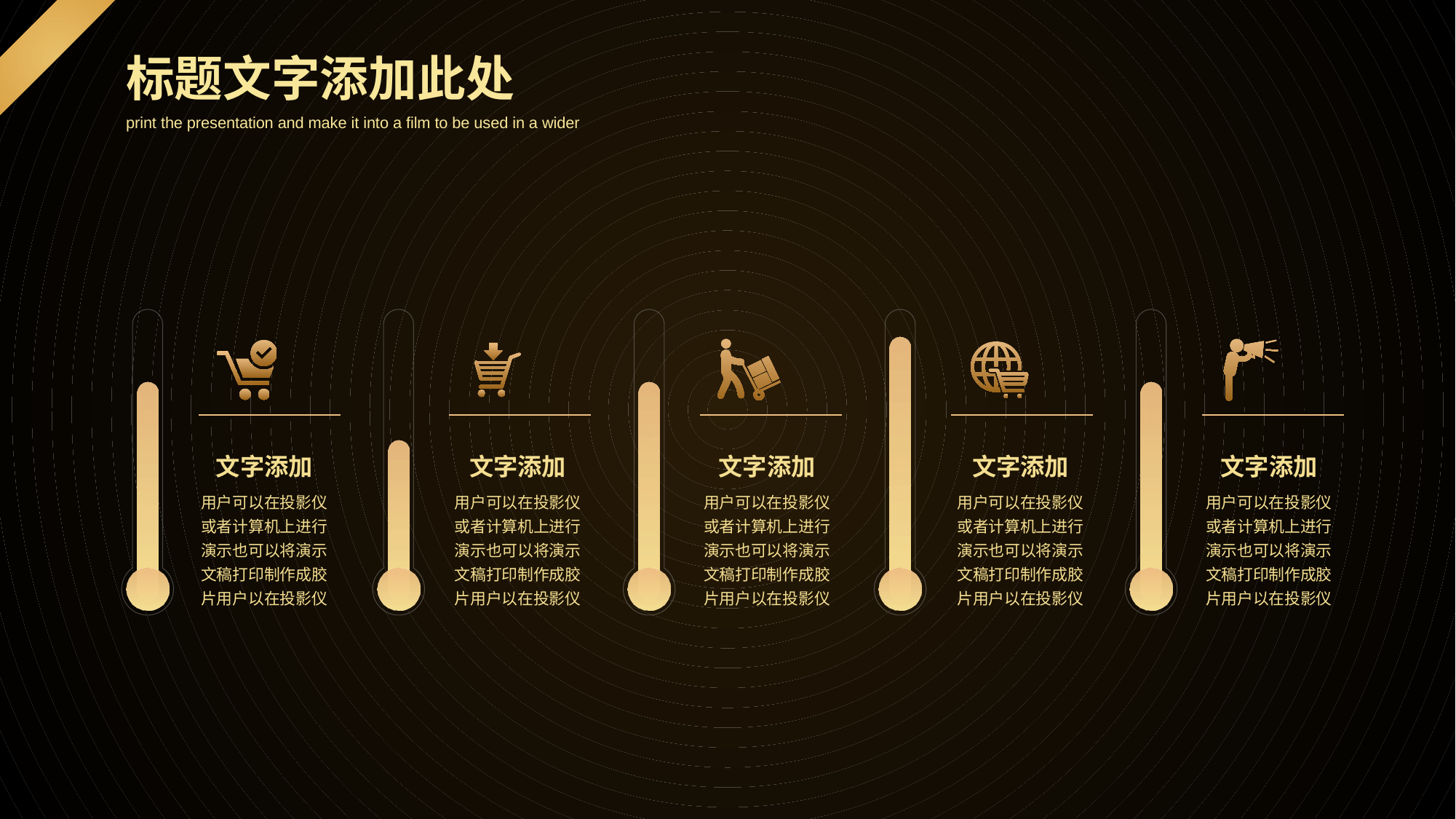

标题文字添加此处
print the presentation and make it into a film to be used in a wider

文字添加
用户可以在投影仪或者计算机上进行演示也可以将演示文稿打印制作成胶片用户以在投影仪
文字添加
用户可以在投影仪或者计算机上进行演示也可以将演示文稿打印制作成胶片用户以在投影仪
文字添加
用户可以在投影仪或者计算机上进行演示也可以将演示文稿打印制作成胶片用户以在投影仪
文字添加
用户可以在投影仪或者计算机上进行演示也可以将演示文稿打印制作成胶片用户以在投影仪
文字添加
用户可以在投影仪或者计算机上进行演示也可以将演示文稿打印制作成胶片用户以在投影仪